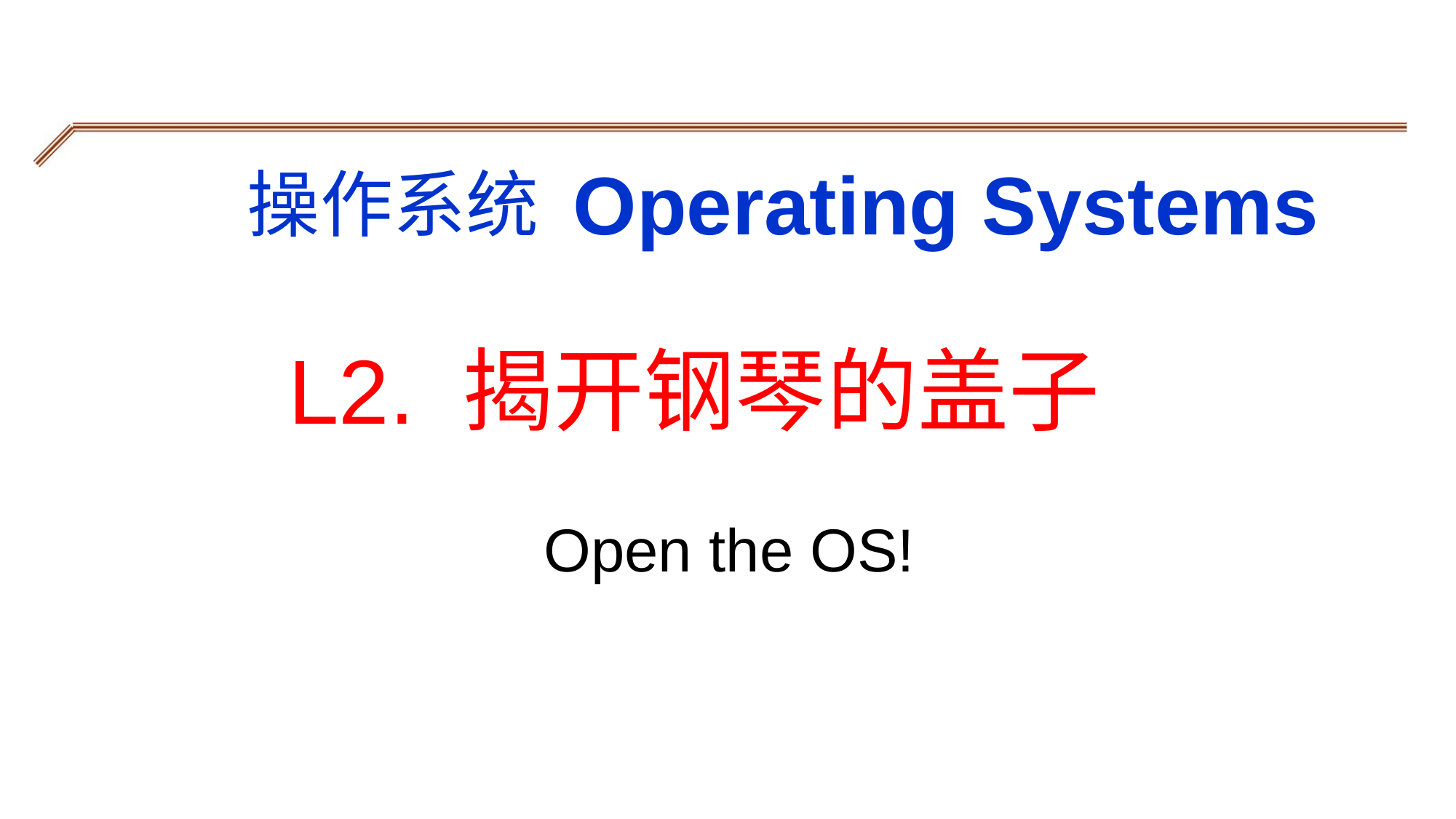

Operating Systems
操作系统
L2. 揭开钢琴的盖子
Open the OS!